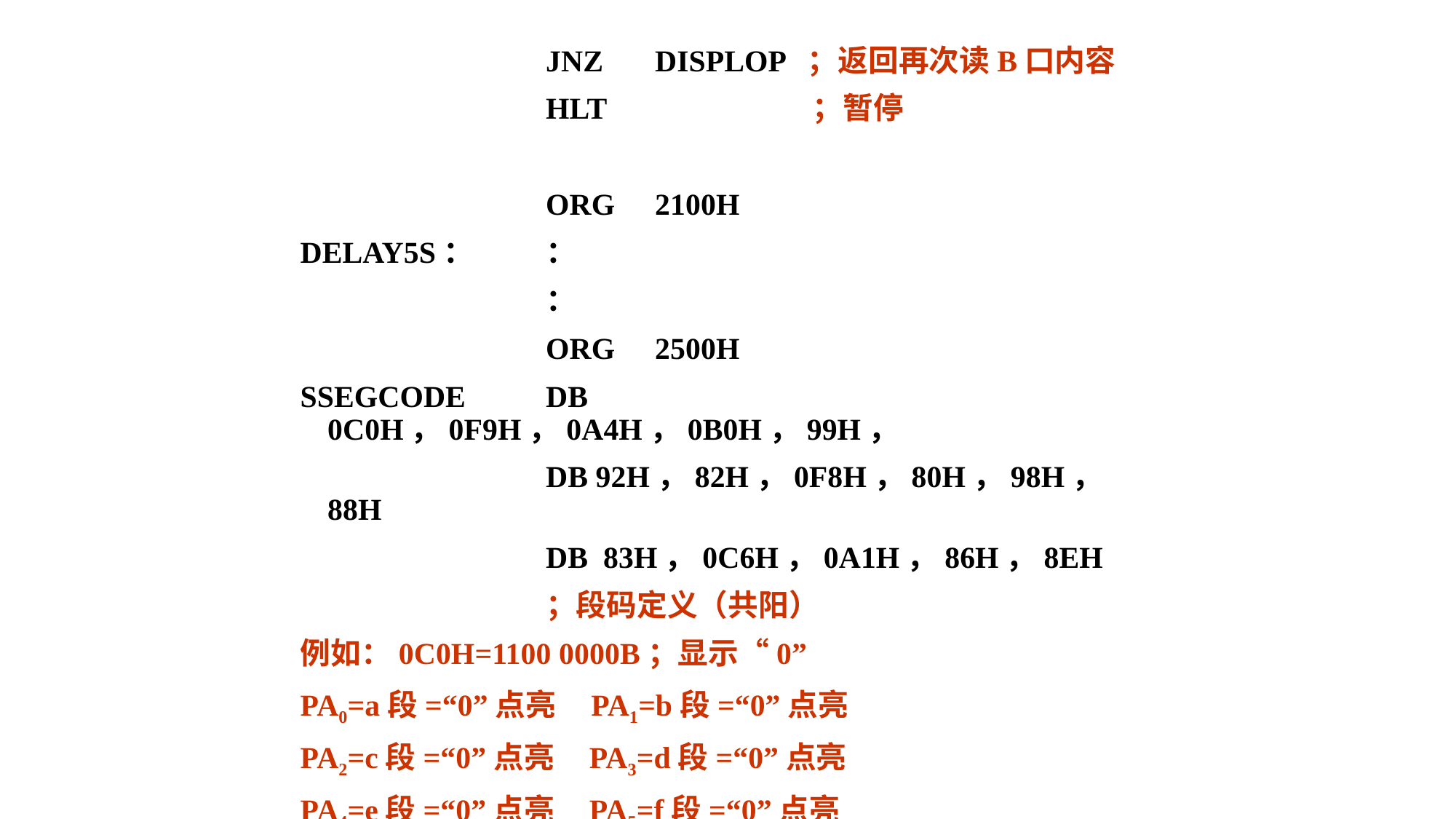

JNZ	DISPLOP  ；返回再次读B口内容
			HLT                          ；暂停

			ORG	2100H
DELAY5S：	：
			：
			ORG	2500H
SSEGCODE	DB  0C0H，0F9H，0A4H，0B0H，99H，
			DB 92H，82H，0F8H，80H，98H，88H
			DB  83H，0C6H，0A1H，86H，8EH
			；段码定义（共阳）
例如：0C0H=1100 0000B；显示“0”
PA0=a段=“0”点亮    PA1=b段=“0”点亮
PA2=c段=“0”点亮    PA3=d段=“0”点亮
PA4=e段=“0”点亮    PA5=f段=“0”点亮
PA6=g段=“1”灭        PA7=DP段=“1”灭